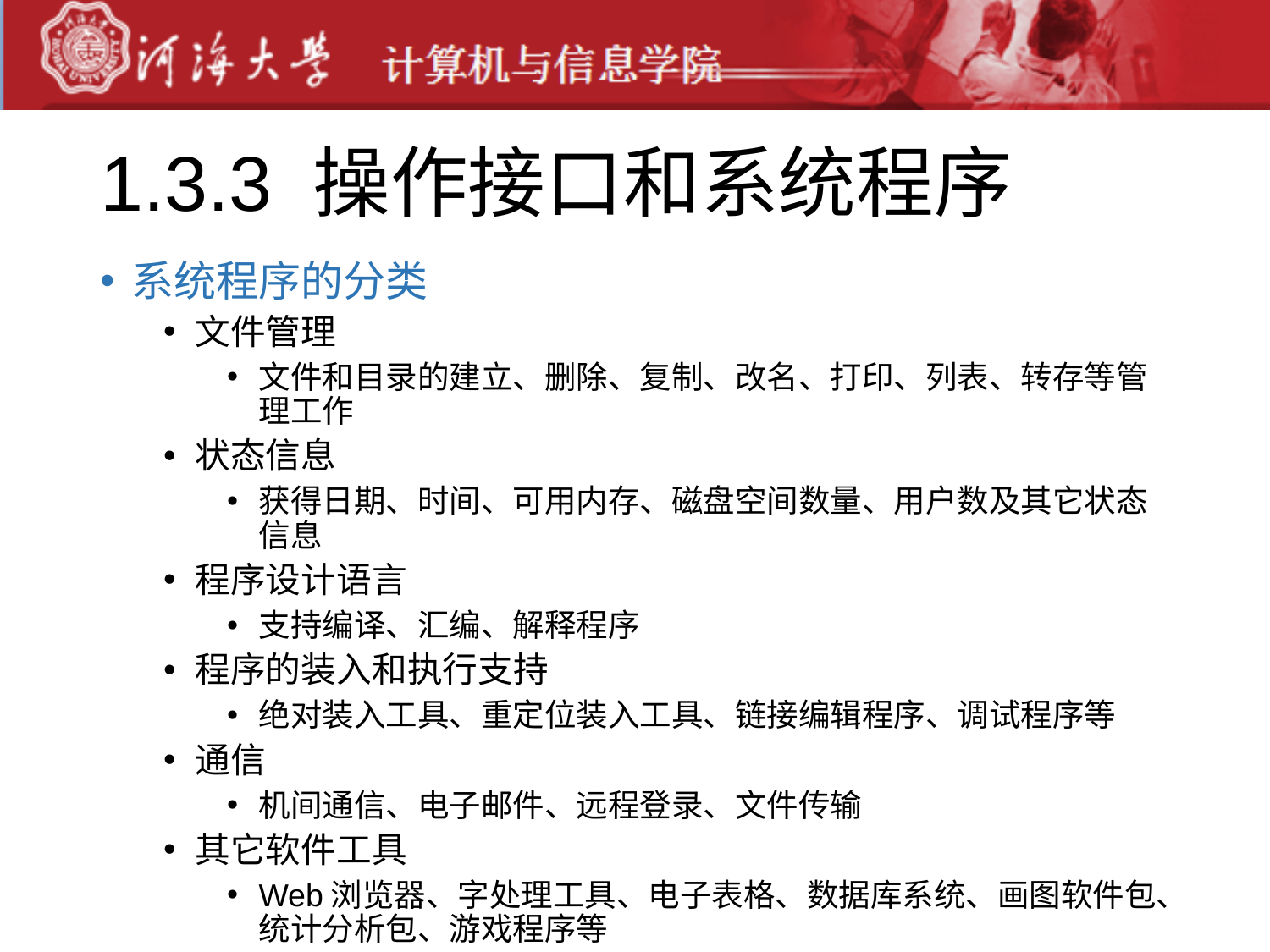

# 1.3.3 操作接口和系统程序
系统程序的分类
文件管理
文件和目录的建立、删除、复制、改名、打印、列表、转存等管理工作
状态信息
获得日期、时间、可用内存、磁盘空间数量、用户数及其它状态信息
程序设计语言
支持编译、汇编、解释程序
程序的装入和执行支持
绝对装入工具、重定位装入工具、链接编辑程序、调试程序等
通信
机间通信、电子邮件、远程登录、文件传输
其它软件工具
Web浏览器、字处理工具、电子表格、数据库系统、画图软件包、统计分析包、游戏程序等